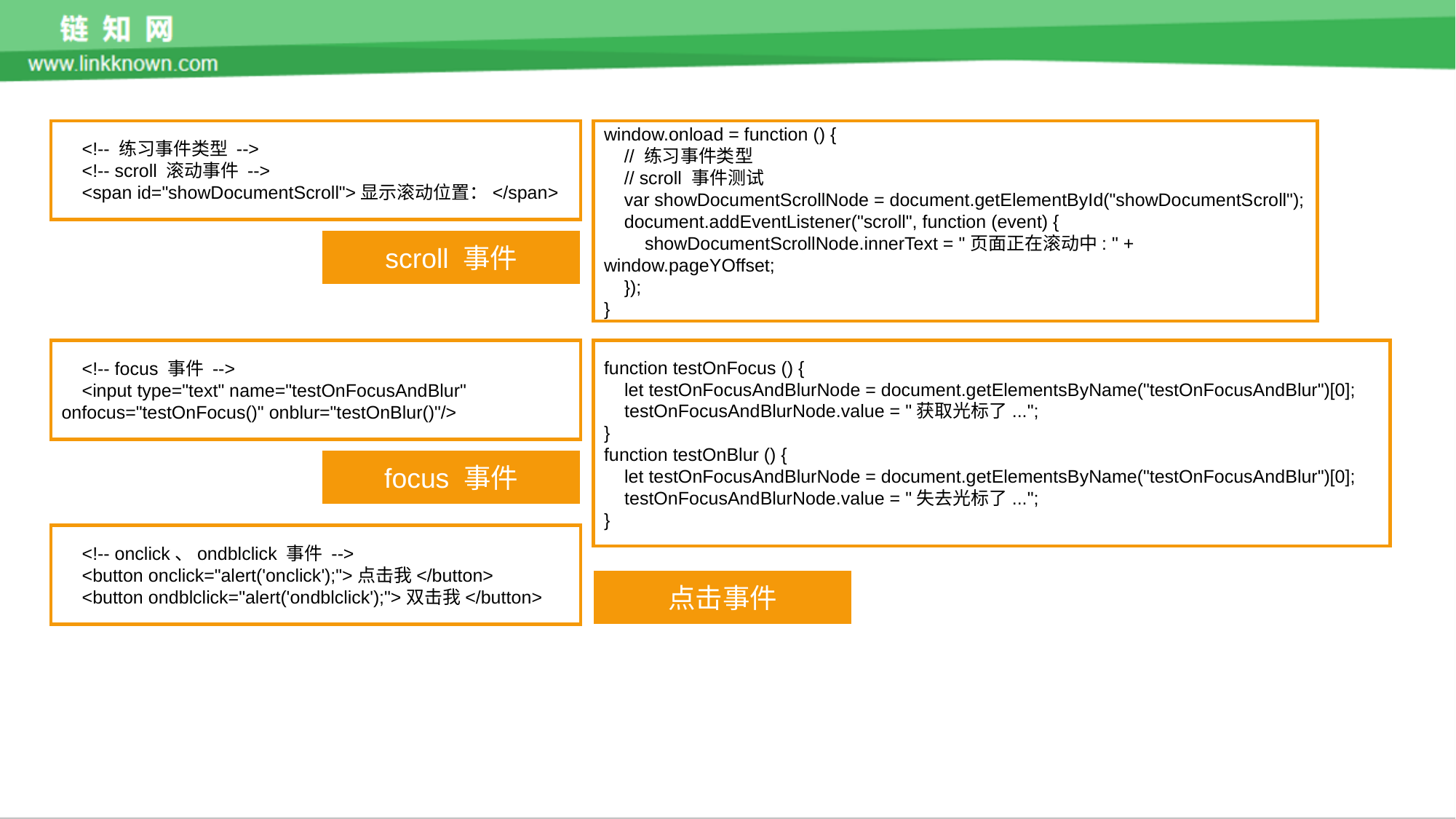

<!-- 练习事件类型 -->
    <!-- scroll 滚动事件 -->
    <span id="showDocumentScroll">显示滚动位置：</span>
window.onload = function () {
    // 练习事件类型
    // scroll 事件测试
    var showDocumentScrollNode = document.getElementById("showDocumentScroll");
    document.addEventListener("scroll", function (event) {
        showDocumentScrollNode.innerText = "页面正在滚动中: " + window.pageYOffset;
    });
}
scroll 事件
    <!-- focus 事件 -->
    <input type="text" name="testOnFocusAndBlur" onfocus="testOnFocus()" onblur="testOnBlur()"/>
function testOnFocus () {
    let testOnFocusAndBlurNode = document.getElementsByName("testOnFocusAndBlur")[0];
    testOnFocusAndBlurNode.value = "获取光标了...";
}
function testOnBlur () {
    let testOnFocusAndBlurNode = document.getElementsByName("testOnFocusAndBlur")[0];
    testOnFocusAndBlurNode.value = "失去光标了...";
}
focus 事件
    <!-- onclick、ondblclick 事件 -->
    <button onclick="alert('onclick');">点击我</button>
    <button ondblclick="alert('ondblclick');">双击我</button>
点击事件